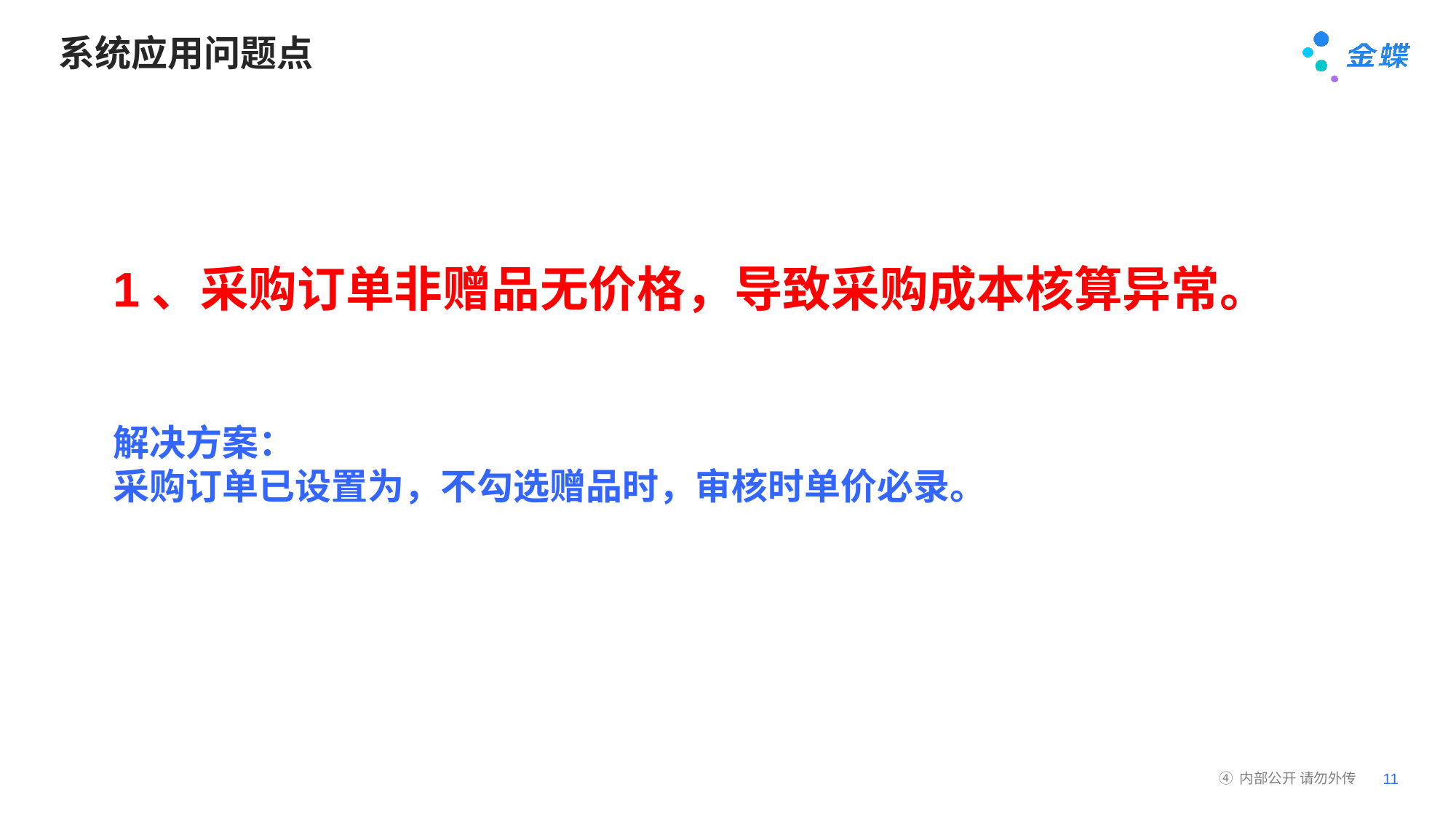

# 系统应用问题点
1、采购订单非赠品无价格，导致采购成本核算异常。
解决方案：
采购订单已设置为，不勾选赠品时，审核时单价必录。